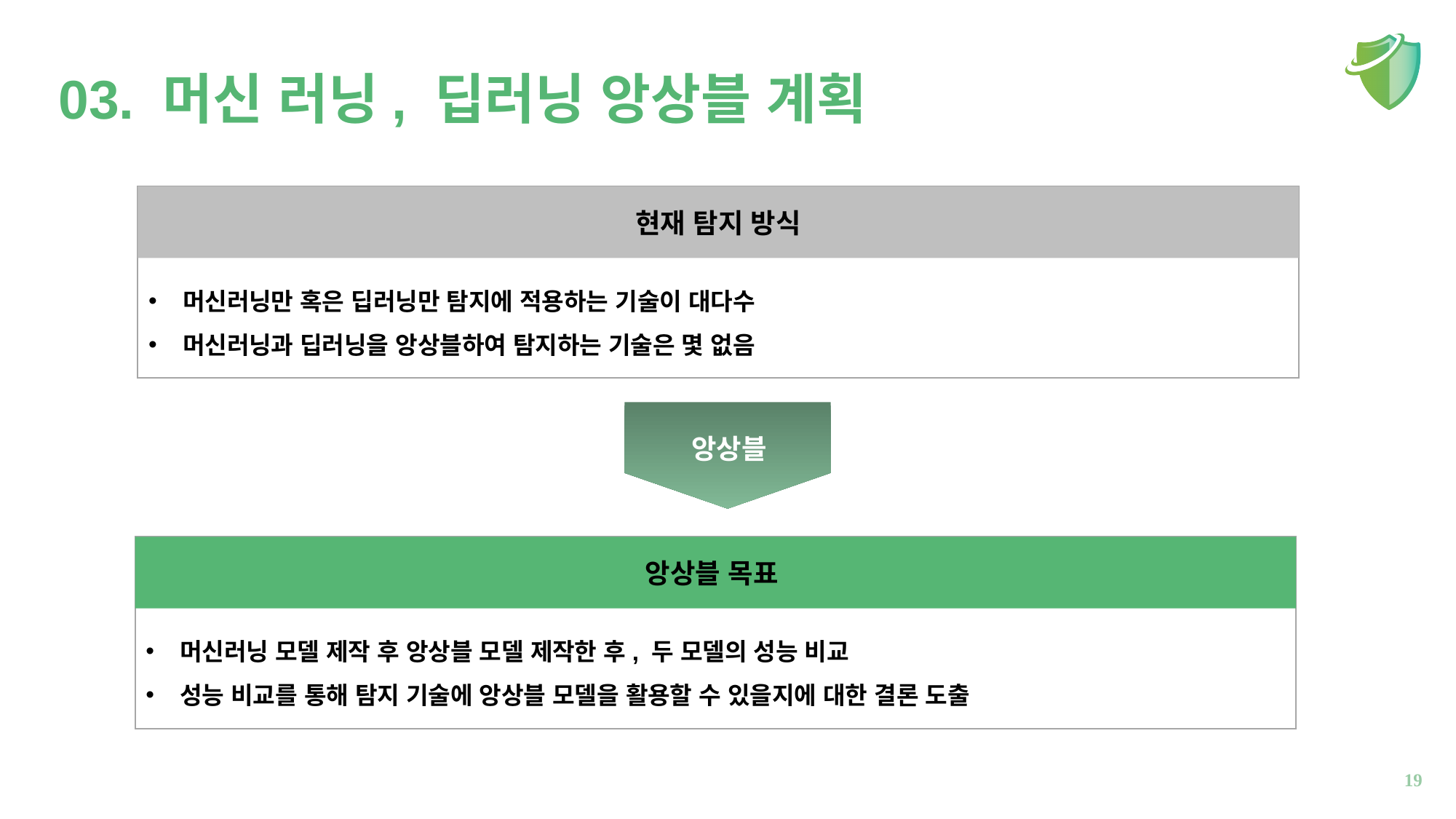

# 03. 머신 러닝, 딥러닝 앙상블 계획
현재 탐지 방식

머신러닝만 혹은 딥러닝만 탐지에 적용하는 기술이 대다수
머신러닝과 딥러닝을 앙상블하여 탐지하는 기술은 몇 없음

앙상블
앙상블 목표

머신러닝 모델 제작 후 앙상블 모델 제작한 후, 두 모델의 성능 비교
성능 비교를 통해 탐지 기술에 앙상블 모델을 활용할 수 있을지에 대한 결론 도출
19